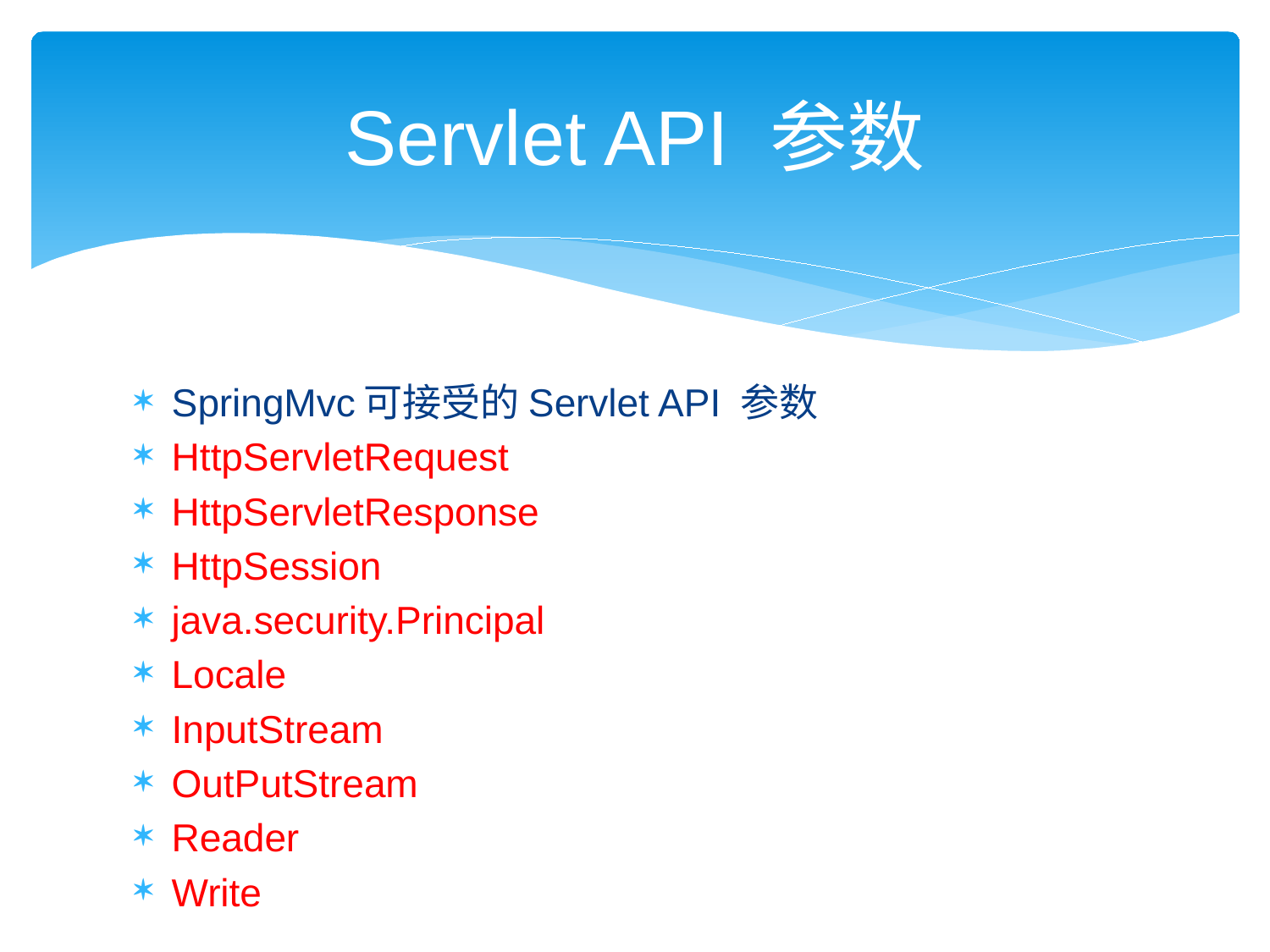

# Servlet API 参数
SpringMvc可接受的Servlet API 参数
HttpServletRequest
HttpServletResponse
HttpSession
java.security.Principal
Locale
InputStream
OutPutStream
Reader
Write